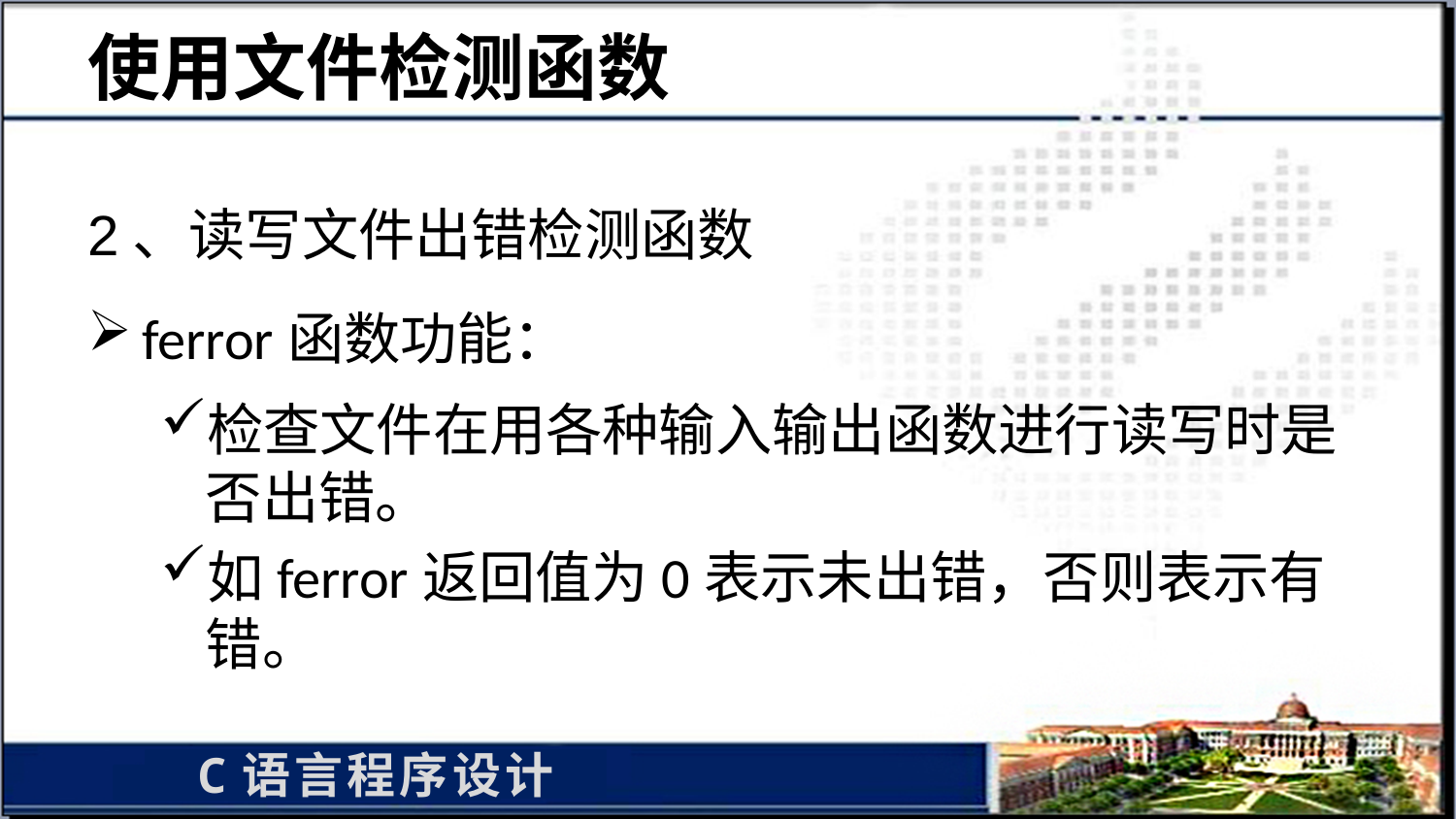

# 使用文件检测函数
2、读写文件出错检测函数
ferror函数功能：
检查文件在用各种输入输出函数进行读写时是否出错。
如ferror返回值为0表示未出错，否则表示有错。